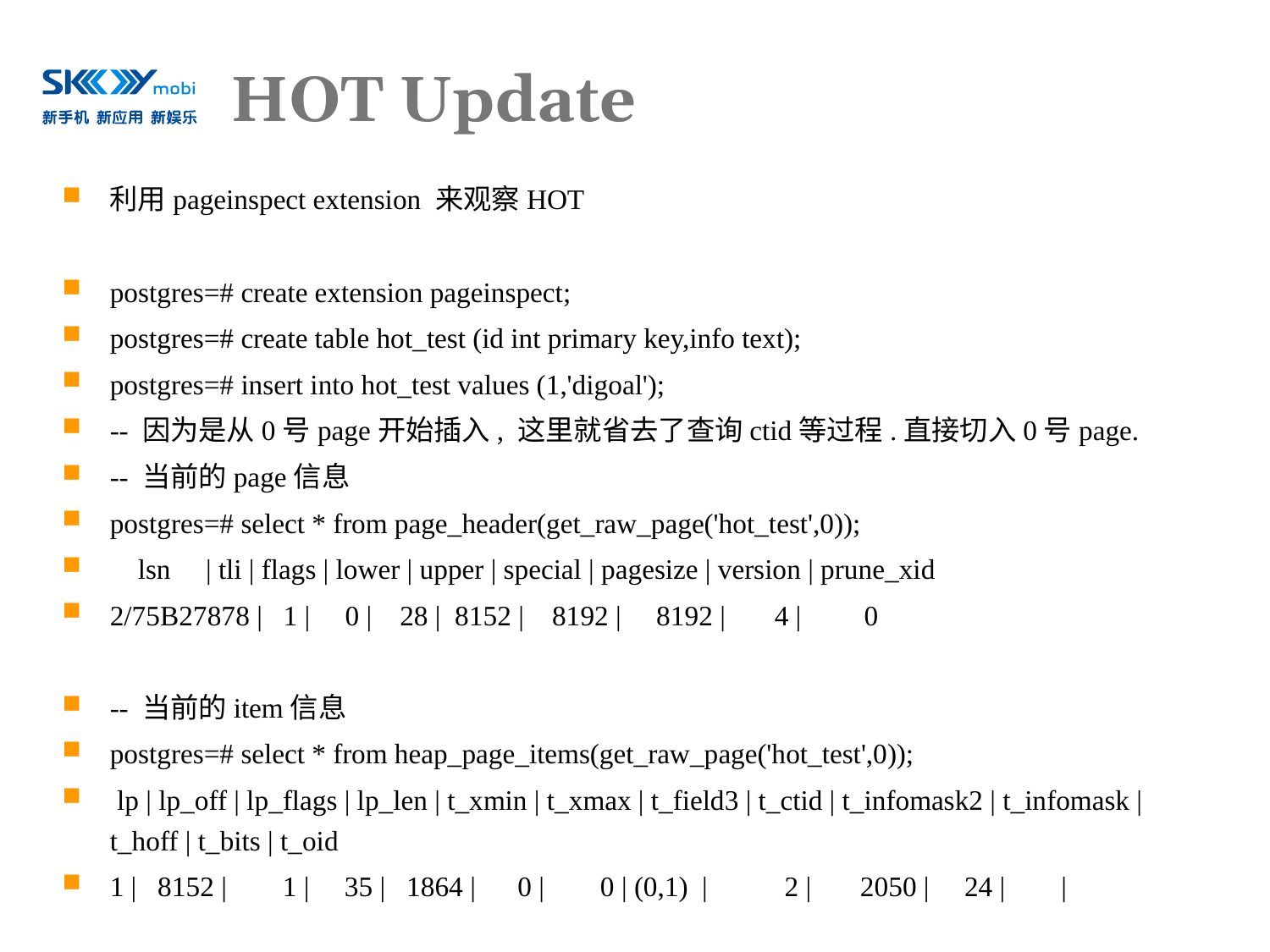

# HOT Update
利用pageinspect extension 来观察HOT

postgres=# create extension pageinspect;
postgres=# create table hot_test (id int primary key,info text);
postgres=# insert into hot_test values (1,'digoal');
-- 因为是从0号page开始插入, 这里就省去了查询ctid等过程.直接切入0号page.
-- 当前的page信息
postgres=# select * from page_header(get_raw_page('hot_test',0));
    lsn     | tli | flags | lower | upper | special | pagesize | version | prune_xid
2/75B27878 |   1 |     0 |    28 |  8152 |    8192 |     8192 |       4 |         0

-- 当前的item信息
postgres=# select * from heap_page_items(get_raw_page('hot_test',0));
 lp | lp_off | lp_flags | lp_len | t_xmin | t_xmax | t_field3 | t_ctid | t_infomask2 | t_infomask | t_hoff | t_bits | t_oid
1 |   8152 |        1 |     35 |   1864 |      0 |        0 | (0,1)  |           2 |       2050 |     24 |        |